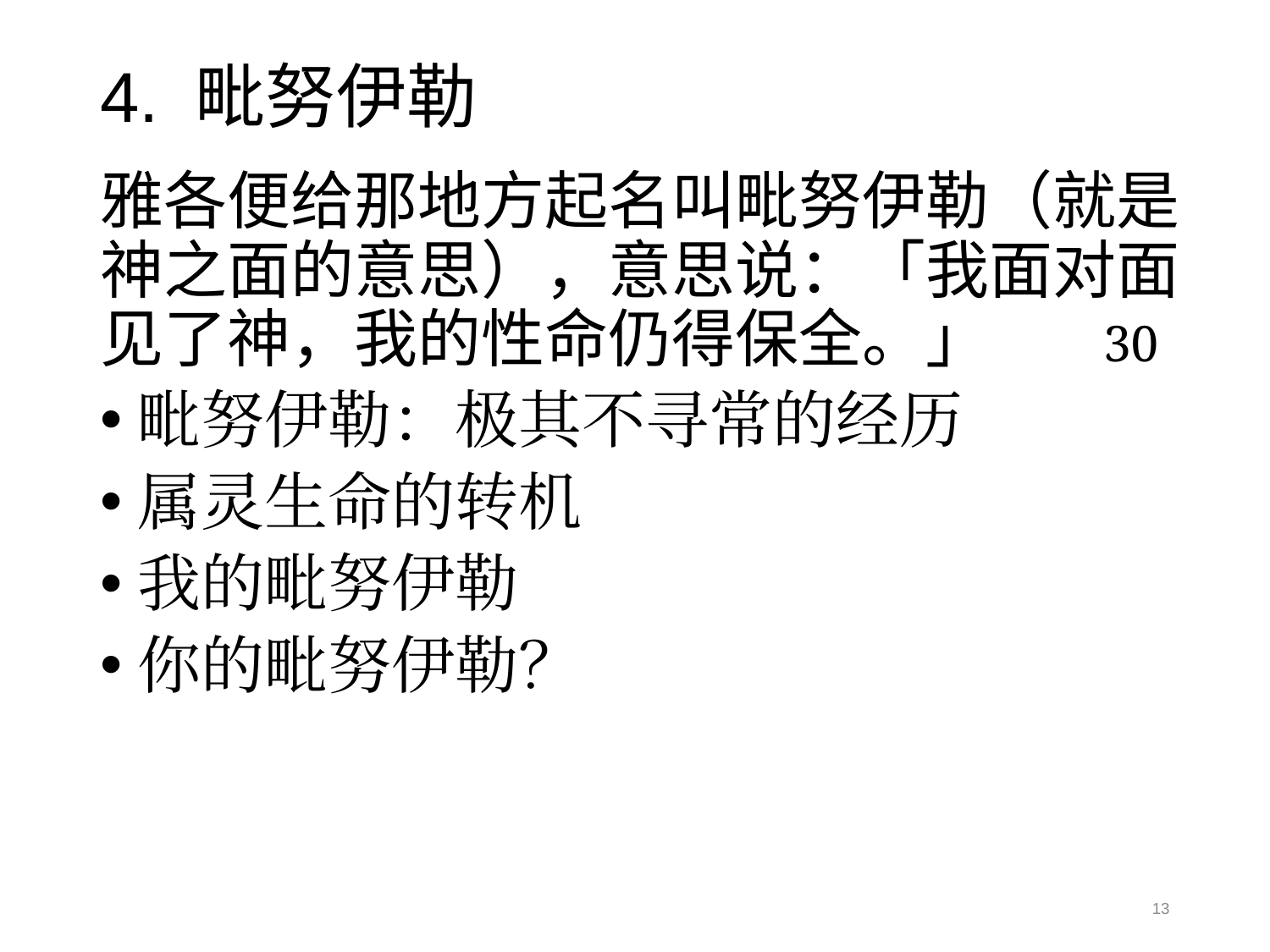

# 4. 毗努伊勒
雅各便给那地方起名叫毗努伊勒（就是神之面的意思），意思说：「我面对面见了神，我的性命仍得保全。」       30
毗努伊勒：极其不寻常的经历
属灵生命的转机
我的毗努伊勒
你的毗努伊勒？

13